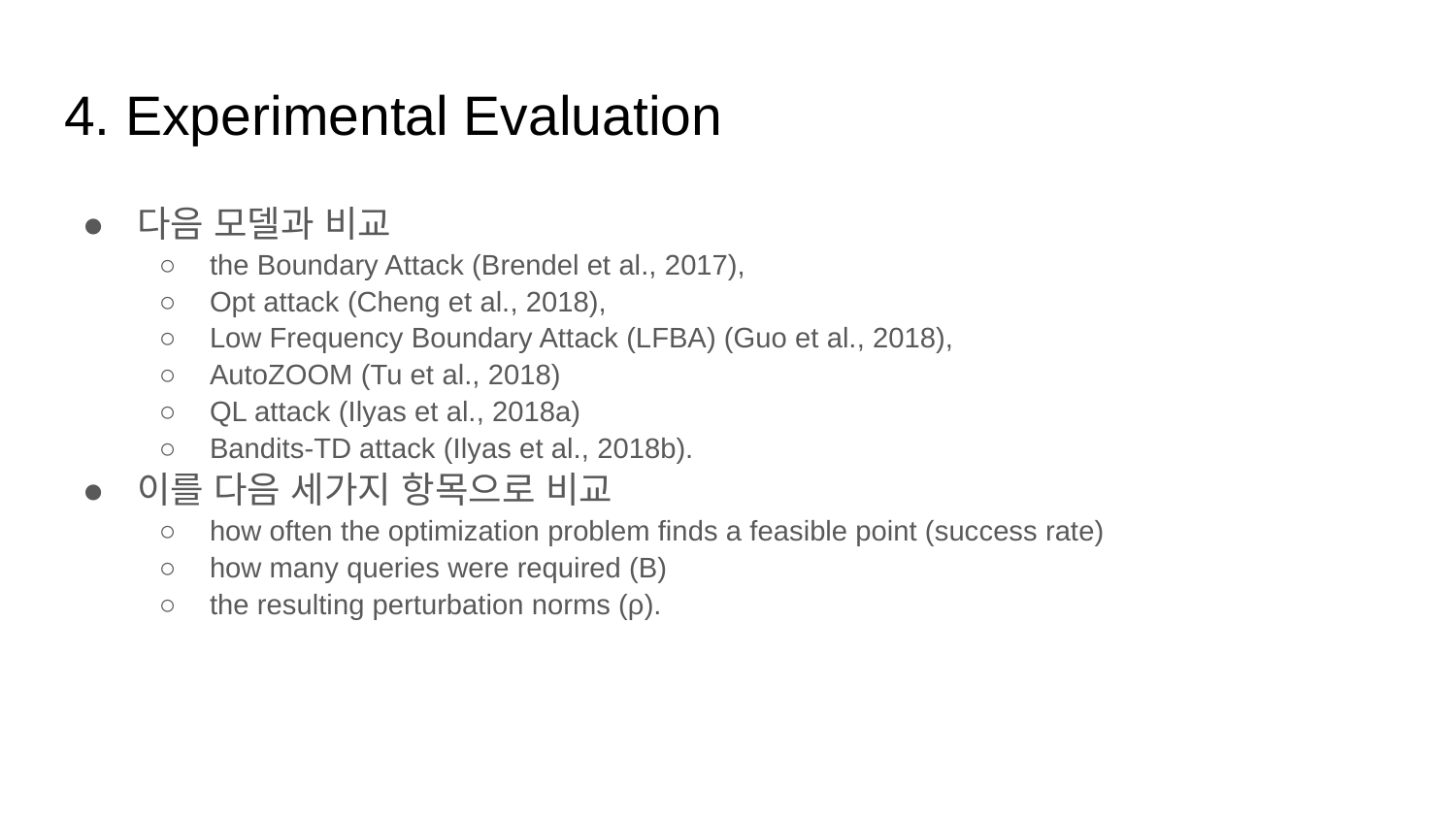

# 4. Experimental Evaluation
다음 모델과 비교
the Boundary Attack (Brendel et al., 2017),
Opt attack (Cheng et al., 2018),
Low Frequency Boundary Attack (LFBA) (Guo et al., 2018),
AutoZOOM (Tu et al., 2018)
QL attack (Ilyas et al., 2018a)
Bandits-TD attack (Ilyas et al., 2018b).
이를 다음 세가지 항목으로 비교
how often the optimization problem finds a feasible point (success rate)
how many queries were required (B)
the resulting perturbation norms (ρ).